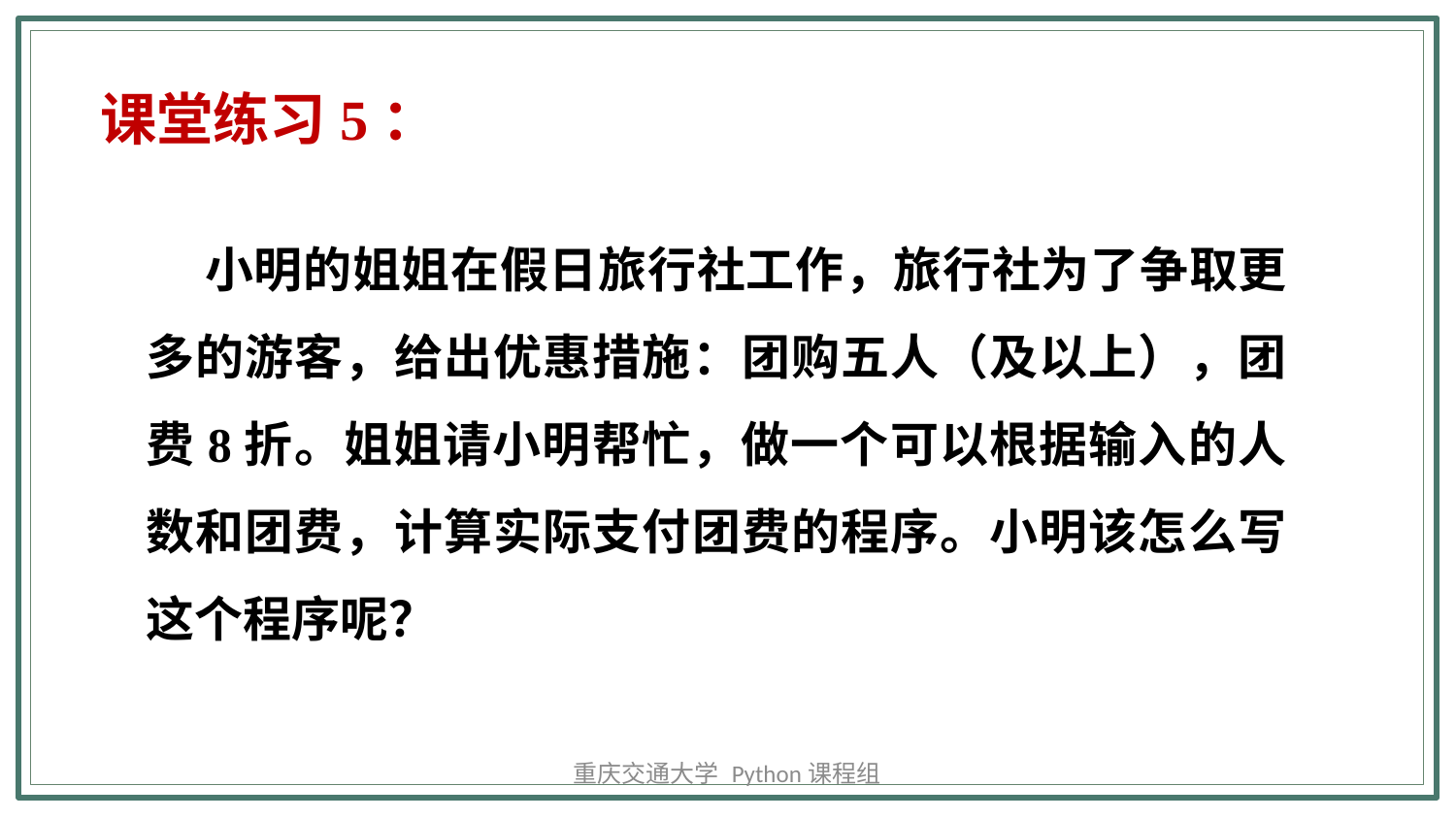

课堂练习5：
    小明的姐姐在假日旅行社工作，旅行社为了争取更多的游客，给出优惠措施：团购五人（及以上），团费8折。姐姐请小明帮忙，做一个可以根据输入的人数和团费，计算实际支付团费的程序。小明该怎么写这个程序呢？
重庆交通大学 Python课程组